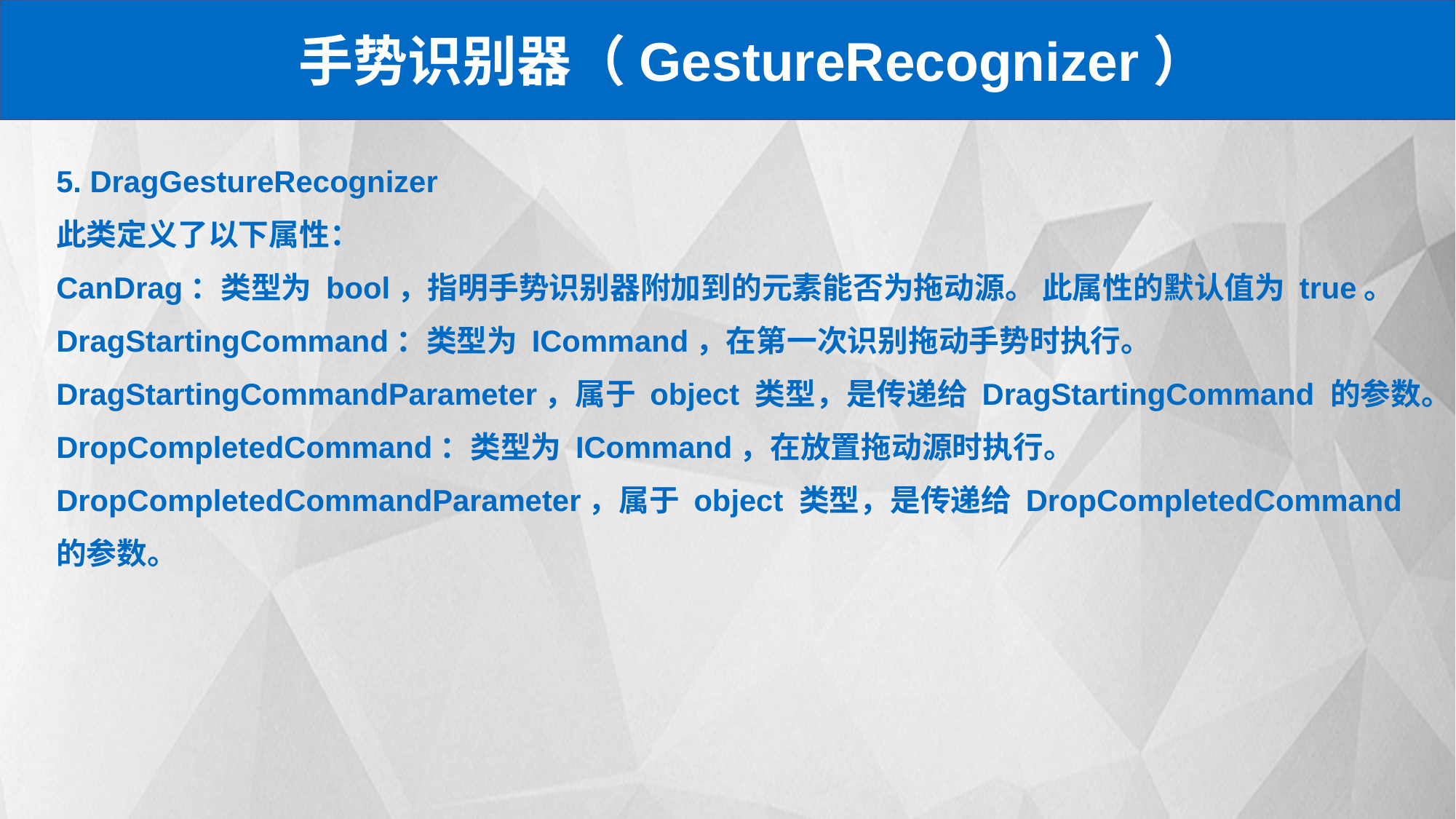

手势识别器（GestureRecognizer）
5. DragGestureRecognizer
此类定义了以下属性：
CanDrag：类型为 bool，指明手势识别器附加到的元素能否为拖动源。 此属性的默认值为 true。
DragStartingCommand：类型为 ICommand，在第一次识别拖动手势时执行。
DragStartingCommandParameter，属于 object 类型，是传递给 DragStartingCommand 的参数。
DropCompletedCommand：类型为 ICommand，在放置拖动源时执行。
DropCompletedCommandParameter，属于 object 类型，是传递给 DropCompletedCommand 的参数。